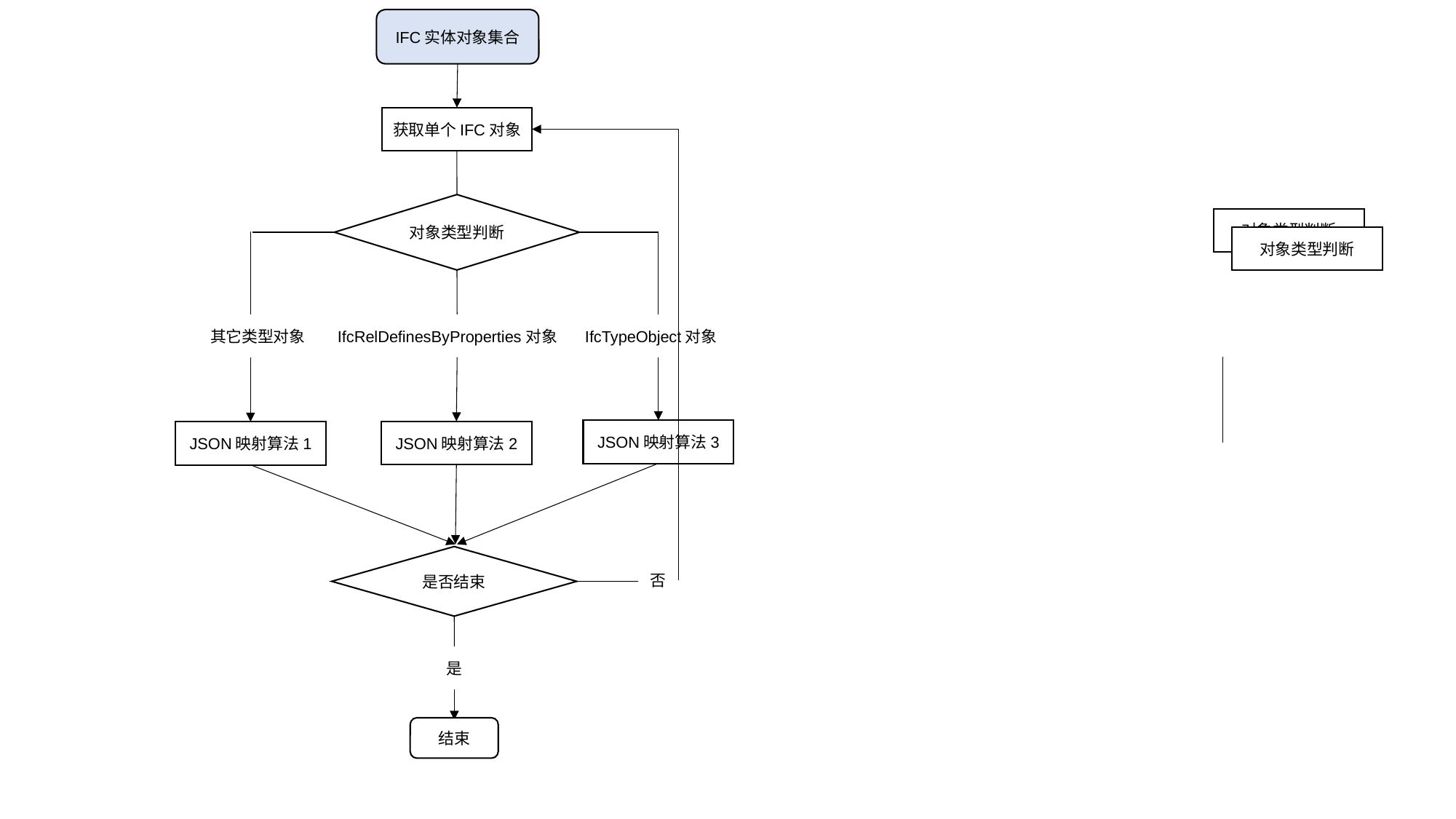

IFC实体对象集合
获取单个IFC对象
对象类型判断
对象类型判断
对象类型判断
其它类型对象
IfcRelDefinesByProperties对象
IfcTypeObject对象
JSON映射算法3
JSON映射算法2
JSON映射算法1
是否结束
否
是
结束